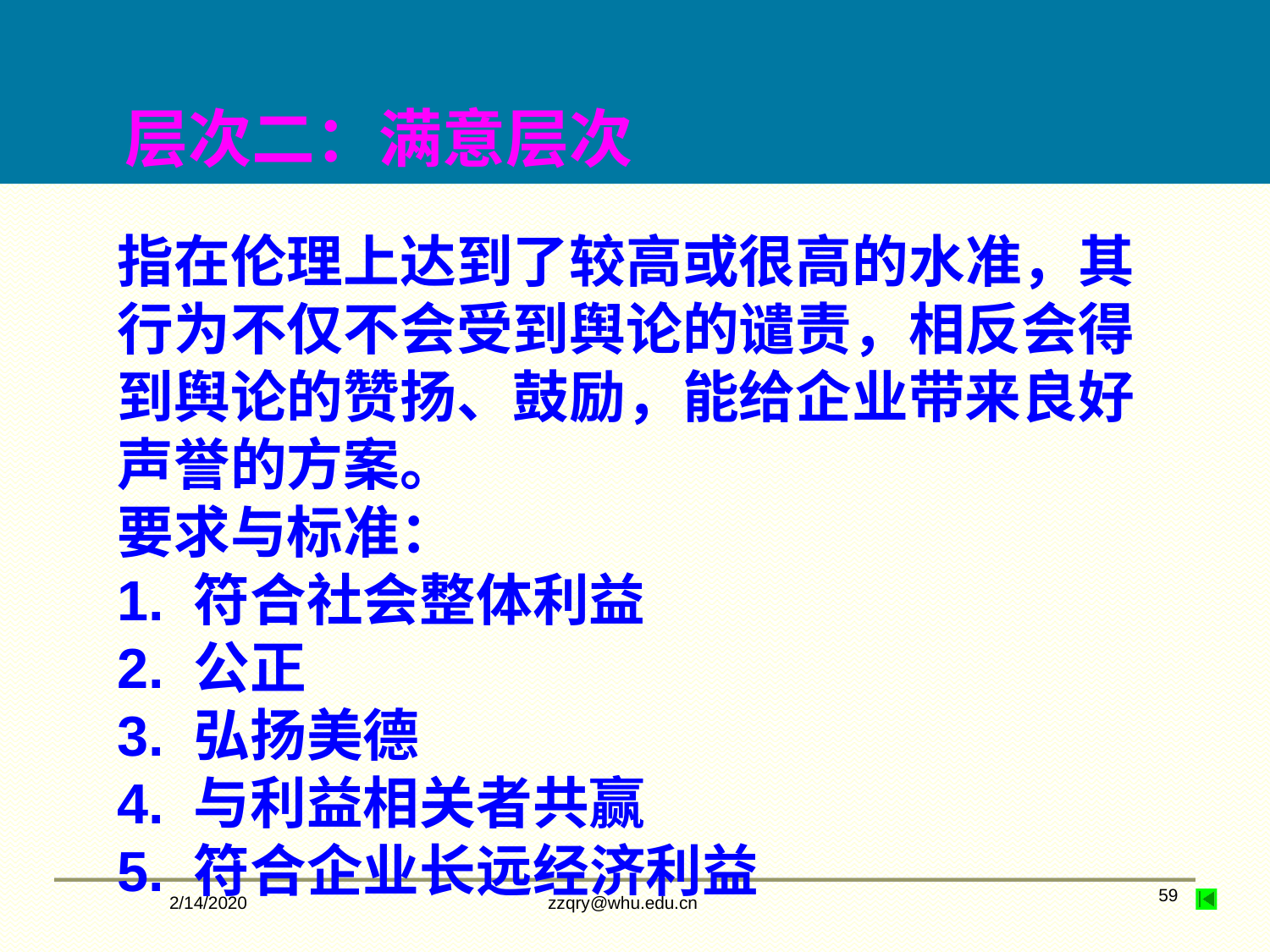

# 层次二：满意层次
指在伦理上达到了较高或很高的水准，其行为不仅不会受到舆论的谴责，相反会得到舆论的赞扬、鼓励，能给企业带来良好声誉的方案。
要求与标准：
1. 符合社会整体利益
2. 公正
3. 弘扬美德
4. 与利益相关者共赢
5. 符合企业长远经济利益
2/14/2020
zzqry@whu.edu.cn
59